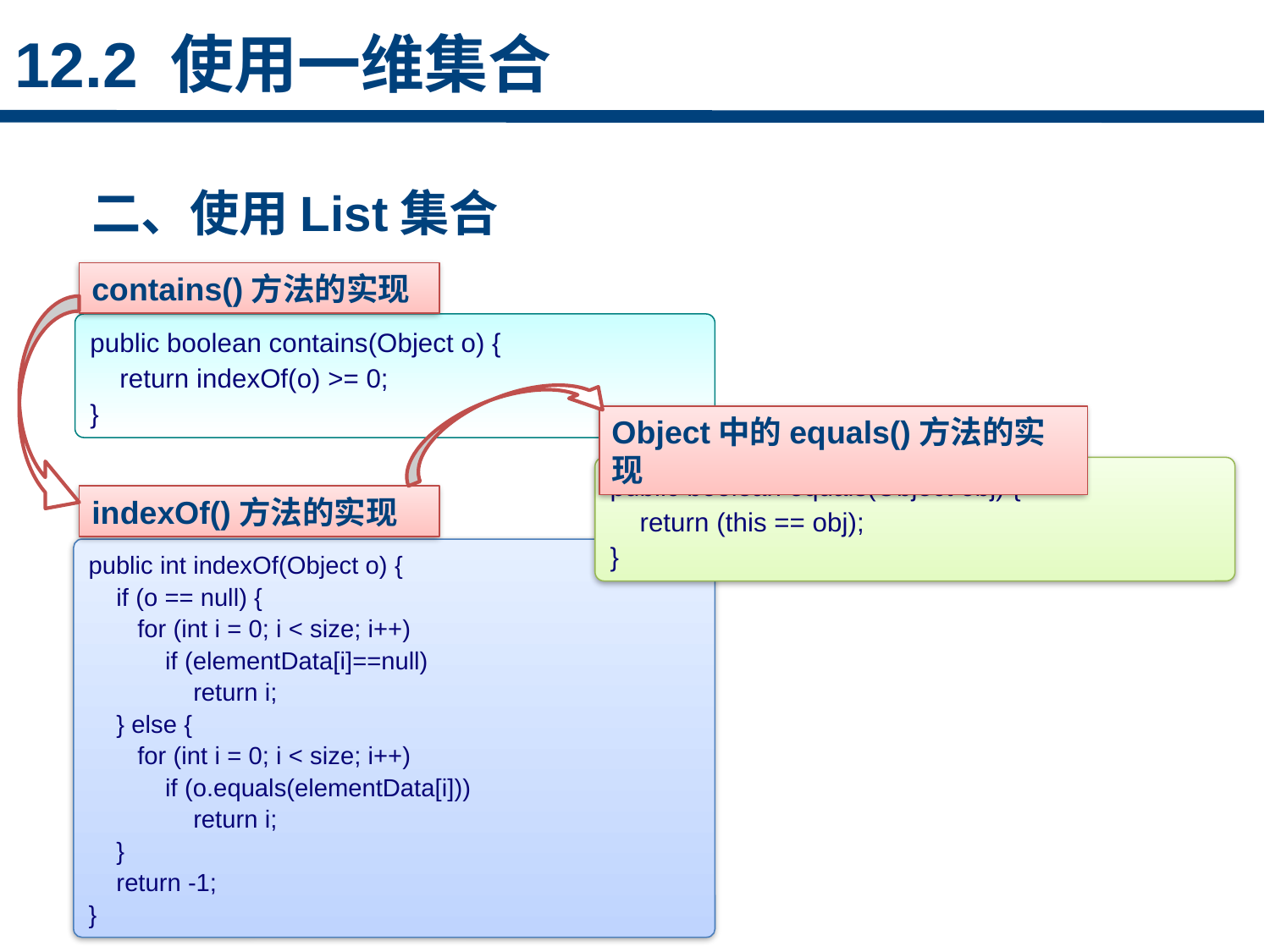

12.2 使用一维集合
二、使用List集合
contains()方法的实现
点击添加文本

public boolean contains(Object o) {
    return indexOf(o) >= 0;
}

Object中的equals()方法的实现
点击添加文本
public boolean equals(Object obj) {
    return (this == obj);
}
indexOf()方法的实现
public int indexOf(Object o) {
    if (o == null) {
       for (int i = 0; i < size; i++)
           if (elementData[i]==null)
               return i;
    } else {
       for (int i = 0; i < size; i++)
           if (o.equals(elementData[i]))
               return i;
    }
    return -1;
}
点击添加文本
点击添加文本